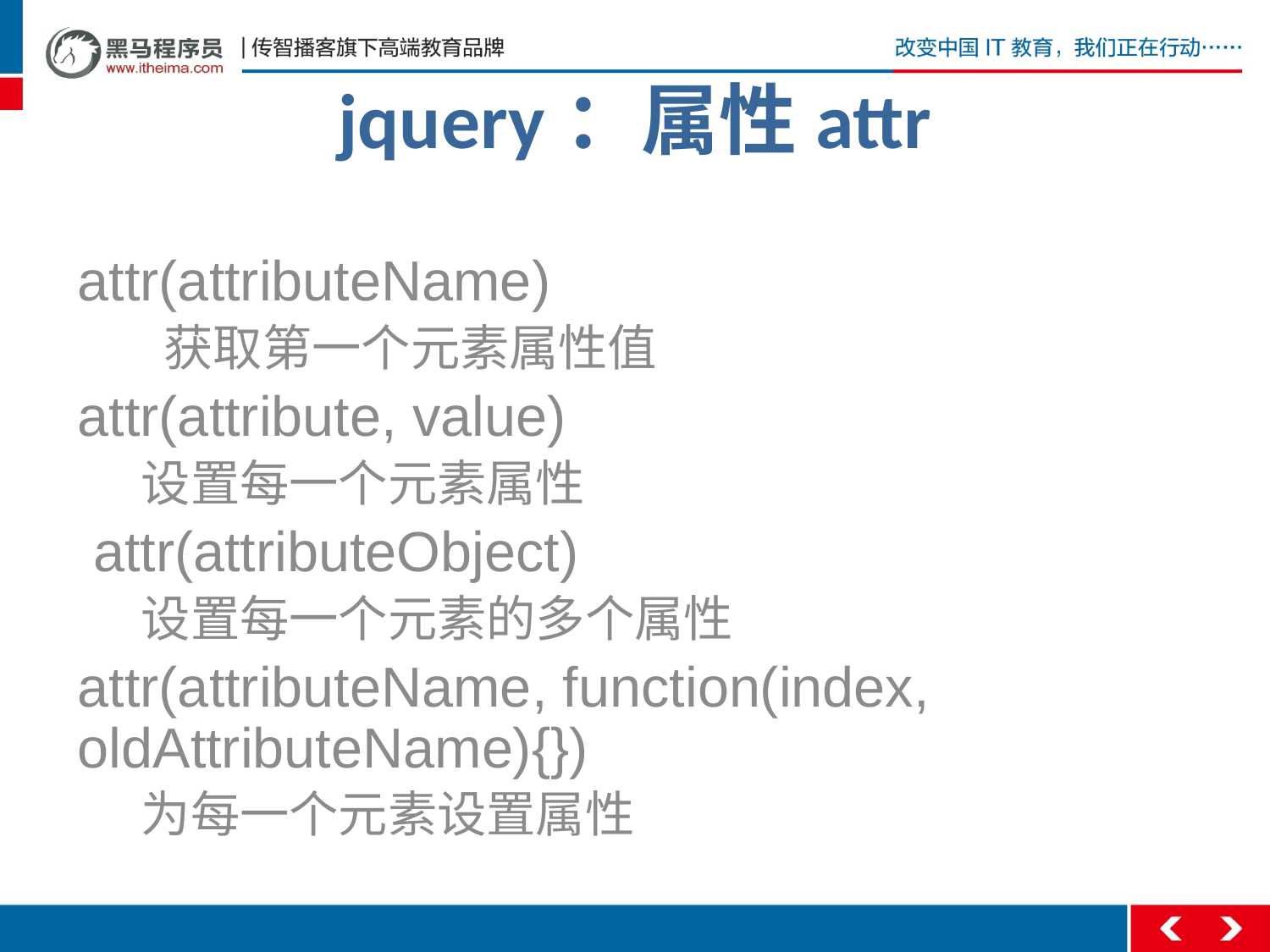

# jquery：属性attr
attr(attributeName)
 获取第一个元素属性值
attr(attribute, value)
设置每一个元素属性
 attr(attributeObject)
设置每一个元素的多个属性
attr(attributeName, function(index, oldAttributeName){})
为每一个元素设置属性